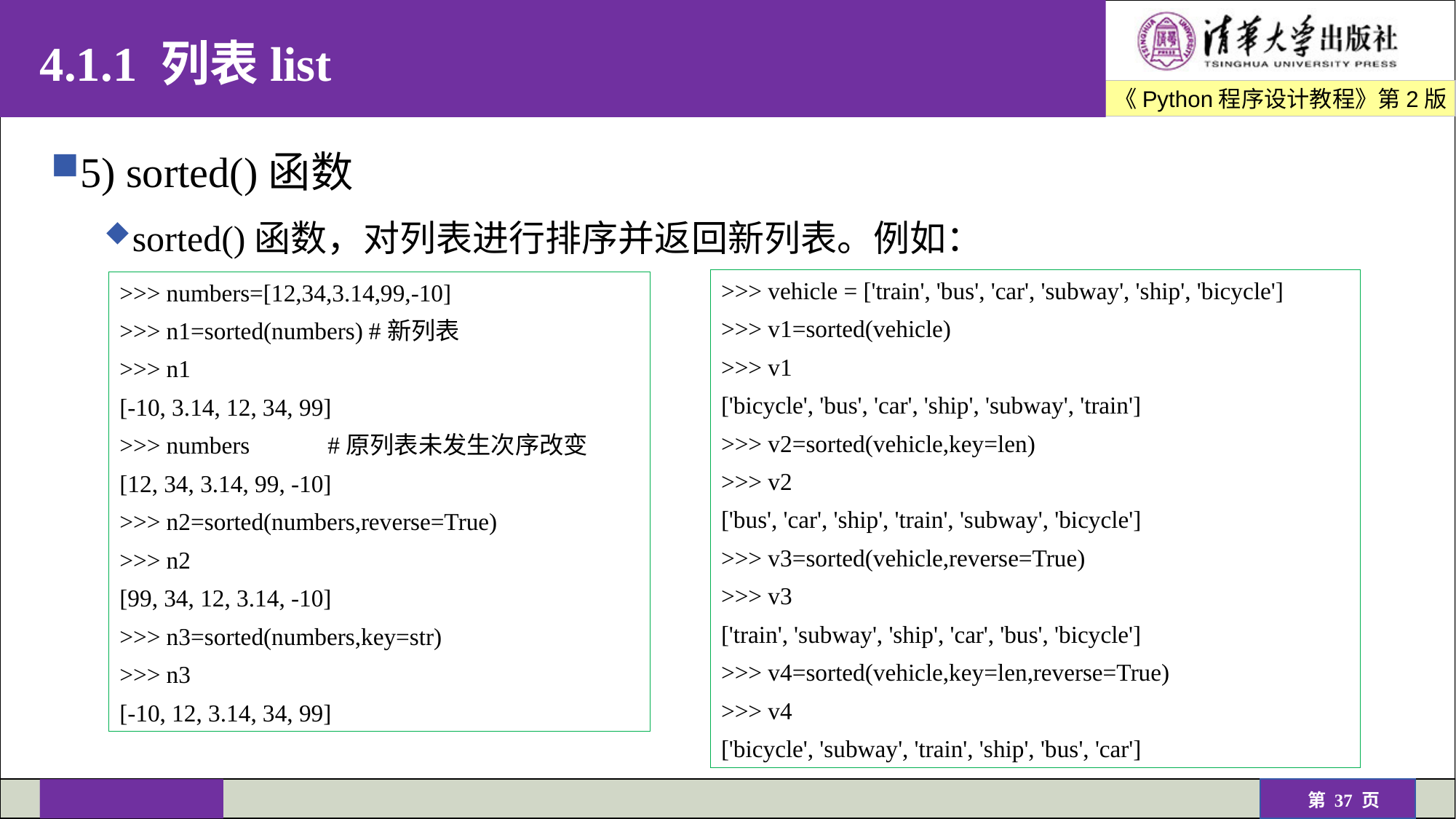

# 4.1.1 列表list
5) sorted()函数
sorted()函数，对列表进行排序并返回新列表。例如：
>>> vehicle = ['train', 'bus', 'car', 'subway', 'ship', 'bicycle']
>>> v1=sorted(vehicle)
>>> v1
['bicycle', 'bus', 'car', 'ship', 'subway', 'train']
>>> v2=sorted(vehicle,key=len)
>>> v2
['bus', 'car', 'ship', 'train', 'subway', 'bicycle']
>>> v3=sorted(vehicle,reverse=True)
>>> v3
['train', 'subway', 'ship', 'car', 'bus', 'bicycle']
>>> v4=sorted(vehicle,key=len,reverse=True)
>>> v4
['bicycle', 'subway', 'train', 'ship', 'bus', 'car']
>>> numbers=[12,34,3.14,99,-10]
>>> n1=sorted(numbers) #新列表
>>> n1
[-10, 3.14, 12, 34, 99]
>>> numbers             #原列表未发生次序改变
[12, 34, 3.14, 99, -10]
>>> n2=sorted(numbers,reverse=True)
>>> n2
[99, 34, 12, 3.14, -10]
>>> n3=sorted(numbers,key=str)
>>> n3
[-10, 12, 3.14, 34, 99]